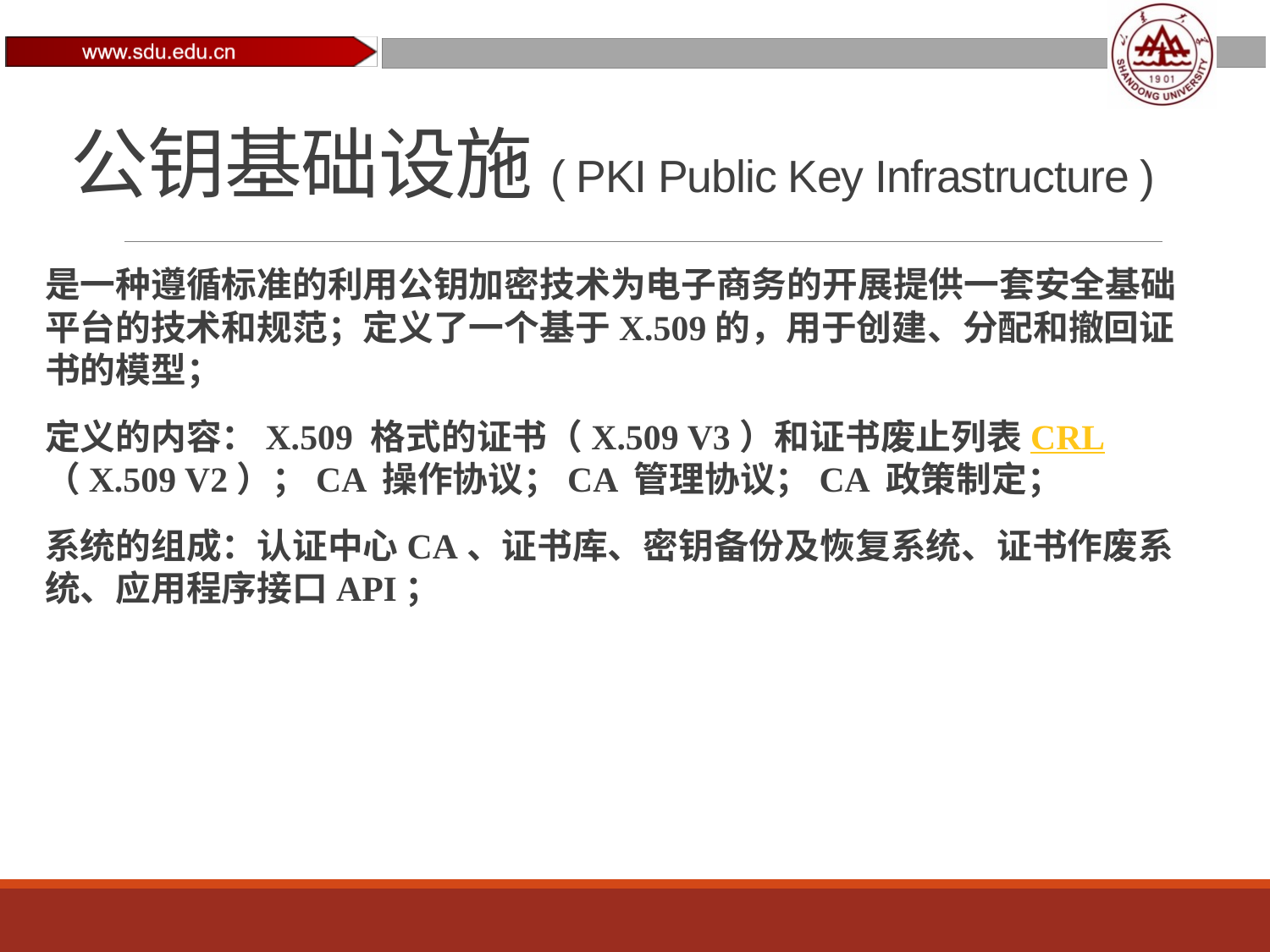

# 公钥基础设施( PKI Public Key Infrastructure )
是一种遵循标准的利用公钥加密技术为电子商务的开展提供一套安全基础平台的技术和规范；定义了一个基于X.509的，用于创建、分配和撤回证书的模型；
定义的内容：X.509 格式的证书（X.509 V3）和证书废止列表CRL（X.509 V2）；CA 操作协议；CA 管理协议；CA 政策制定；
系统的组成：认证中心CA、证书库、密钥备份及恢复系统、证书作废系统、应用程序接口API；